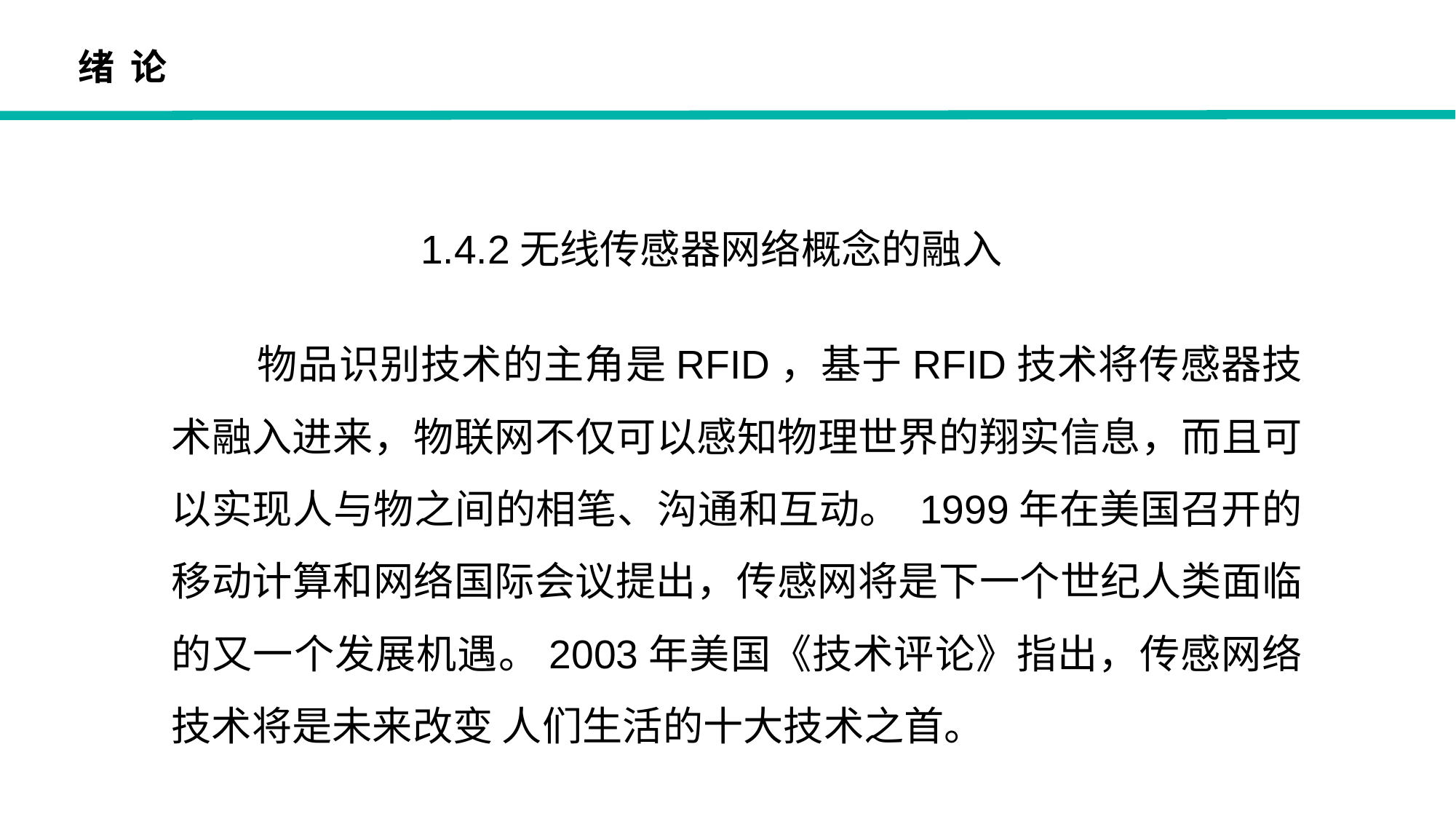

1.4.2无线传感器网络概念的融入
物品识别技术的主角是RFID，基于RFID技术将传感器技术融入进来，物联网不仅可以感知物理世界的翔实信息，而且可以实现人与物之间的相笔、沟通和互动。 1999年在美国召开的移动计算和网络国际会议提出，传感网将是下一个世纪人类面临的又一个发展机遇。2003年美国《技术评论》指出，传感网络技术将是未来改变 人们生活的十大技术之首。